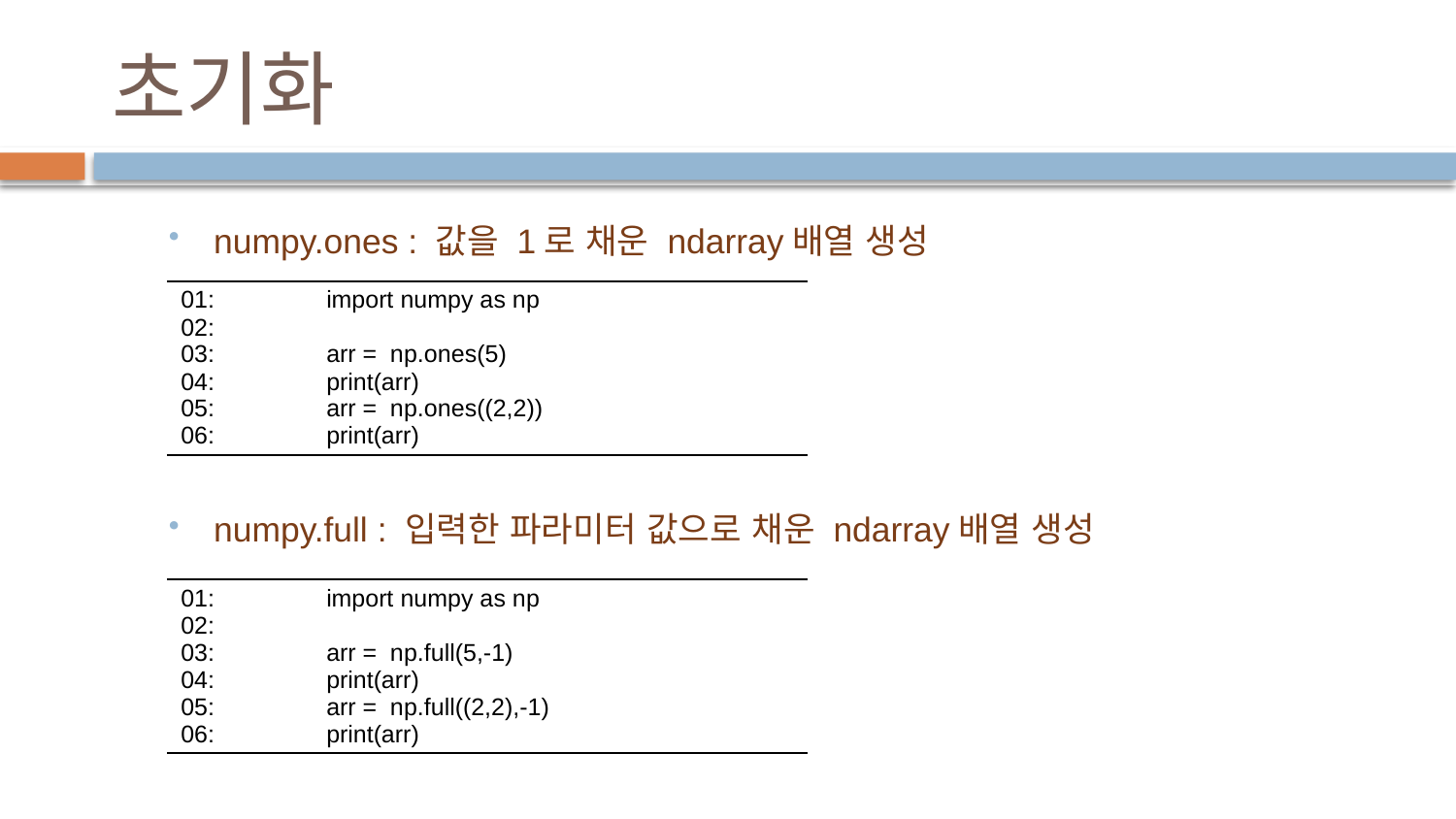

# 초기화
numpy.ones : 값을 1로 채운 ndarray배열 생성

numpy.full : 입력한 파라미터 값으로 채운 ndarray배열 생성
| 01: import numpy as np 02: 03: arr = np.ones(5) 04: print(arr) 05: arr = np.ones((2,2)) 06: print(arr) |
| --- |
| 01: import numpy as np 02: 03: arr = np.full(5,-1) 04: print(arr) 05: arr = np.full((2,2),-1) 06: print(arr) |
| --- |